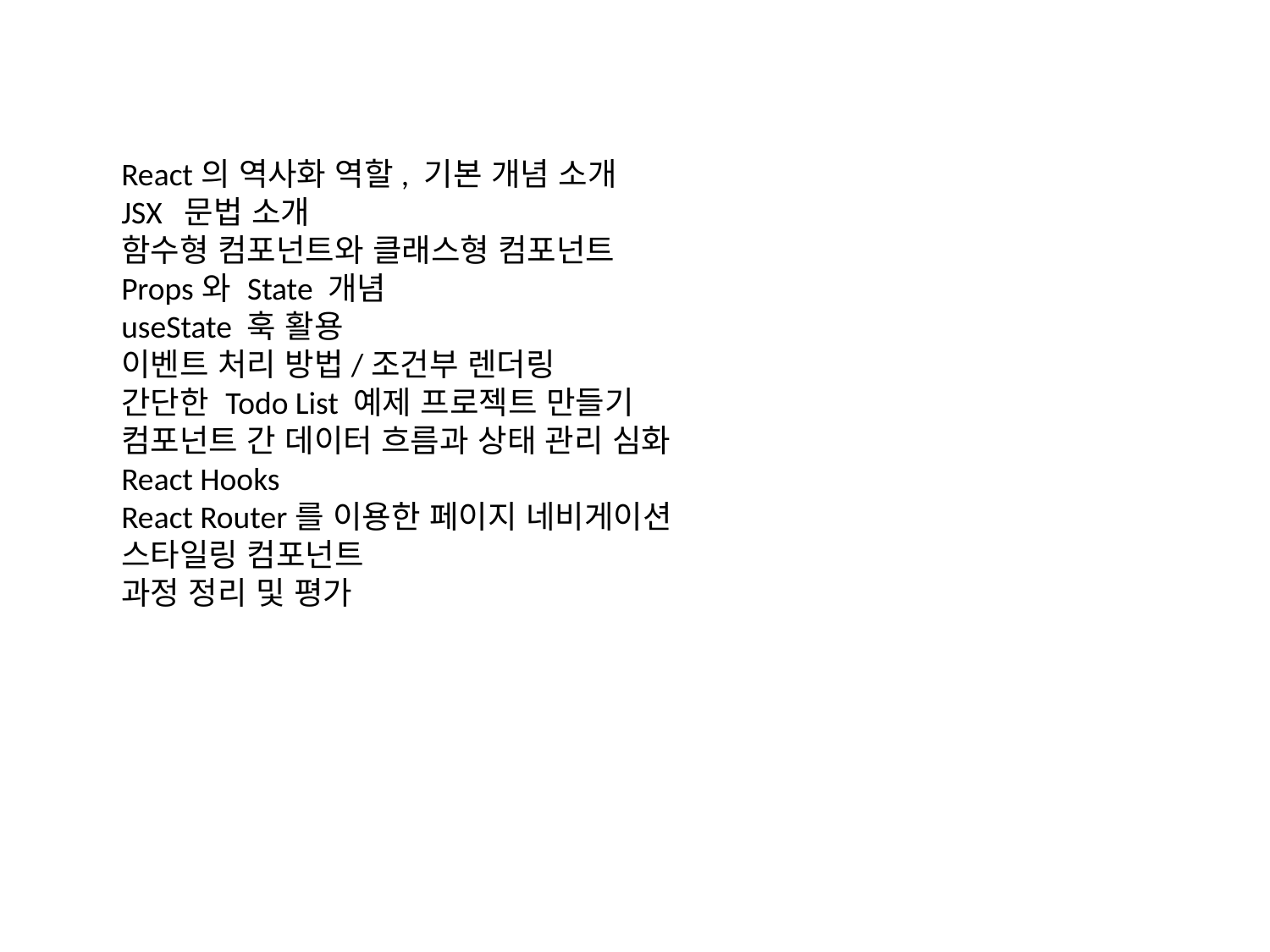

React의 역사화 역할, 기본 개념 소개
JSX  문법 소개
함수형 컴포넌트와 클래스형 컴포넌트
Props와 State 개념
useState 훅 활용
이벤트 처리 방법/조건부 렌더링
간단한 Todo List 예제 프로젝트 만들기
컴포넌트 간 데이터 흐름과 상태 관리 심화
React Hooks
React Router를 이용한 페이지 네비게이션
스타일링 컴포넌트
과정 정리 및 평가